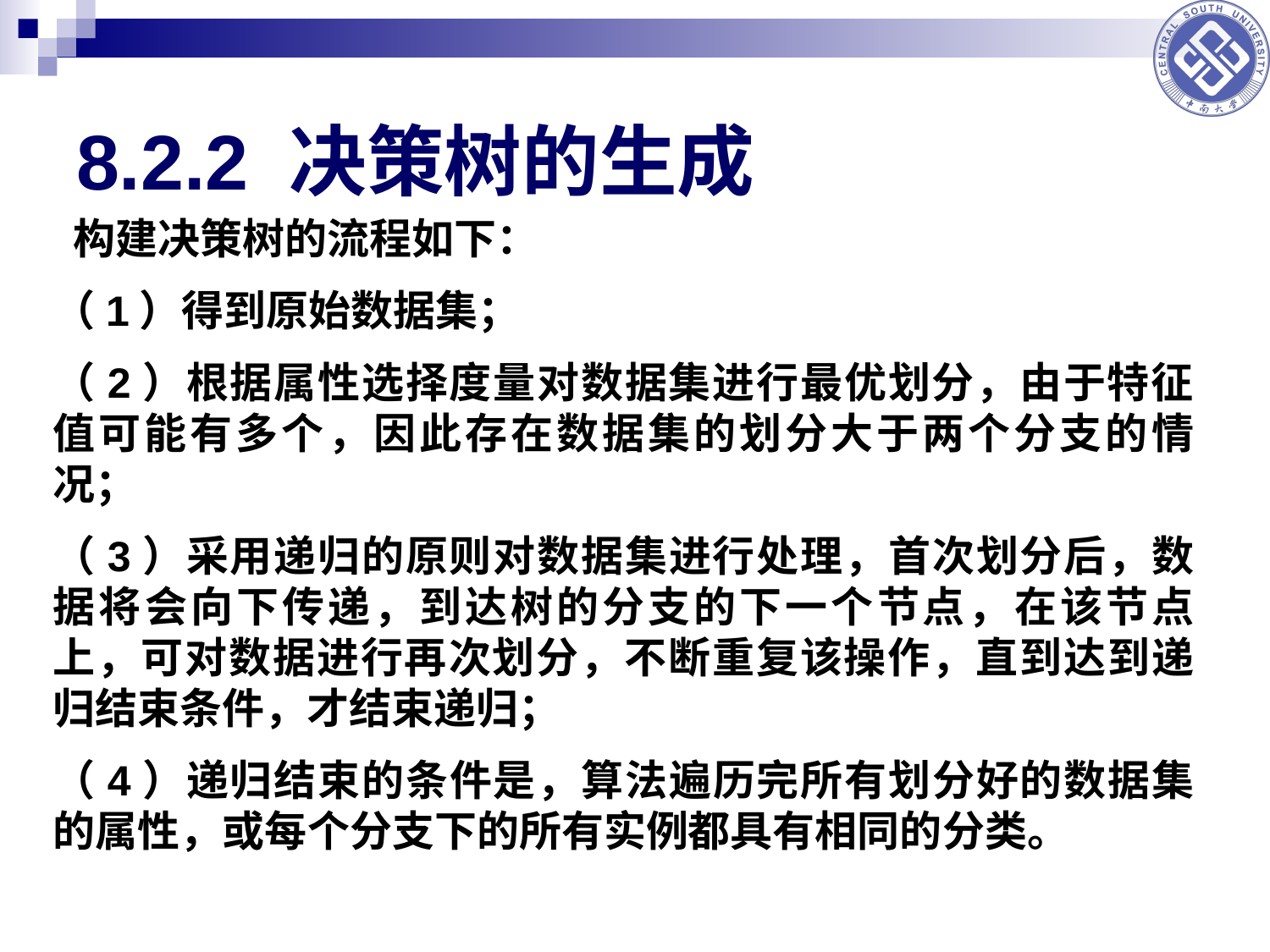

# 8.2.2 决策树的生成
 构建决策树的流程如下：
（1）得到原始数据集；
（2）根据属性选择度量对数据集进行最优划分，由于特征值可能有多个，因此存在数据集的划分大于两个分支的情况；
（3）采用递归的原则对数据集进行处理，首次划分后，数据将会向下传递，到达树的分支的下一个节点，在该节点上，可对数据进行再次划分，不断重复该操作，直到达到递归结束条件，才结束递归；
（4）递归结束的条件是，算法遍历完所有划分好的数据集的属性，或每个分支下的所有实例都具有相同的分类。